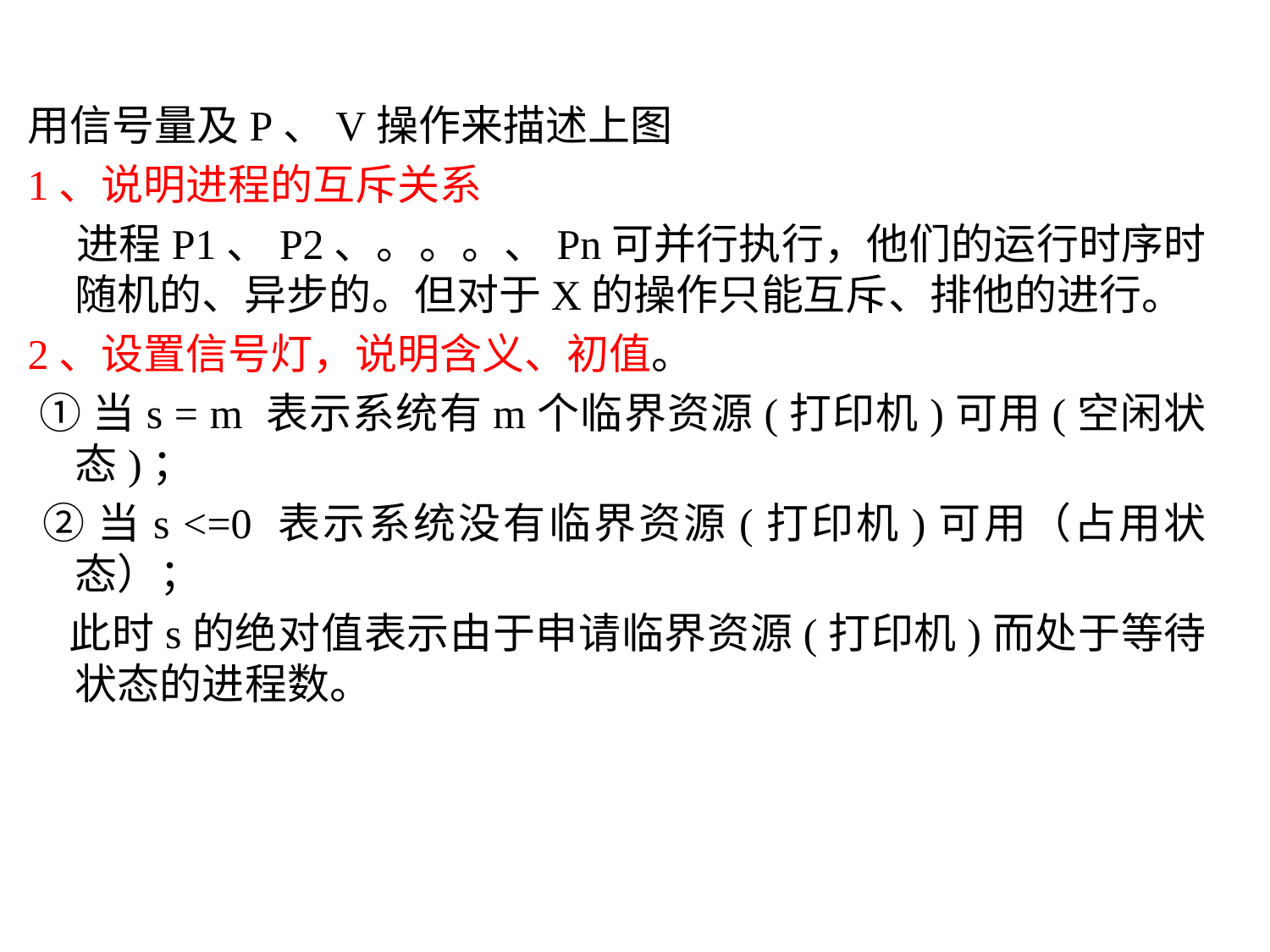

用信号量及P、V操作来描述上图
1、说明进程的互斥关系
    进程P1、P2、。。。、Pn可并行执行，他们的运行时序时随机的、异步的。但对于X的操作只能互斥、排他的进行。
2、设置信号灯，说明含义、初值。
 ①当s = m 表示系统有m个临界资源(打印机)可用(空闲状态)；
 ②当s <=0 表示系统没有临界资源(打印机)可用（占用状态）；
   此时s的绝对值表示由于申请临界资源(打印机)而处于等待状态的进程数。